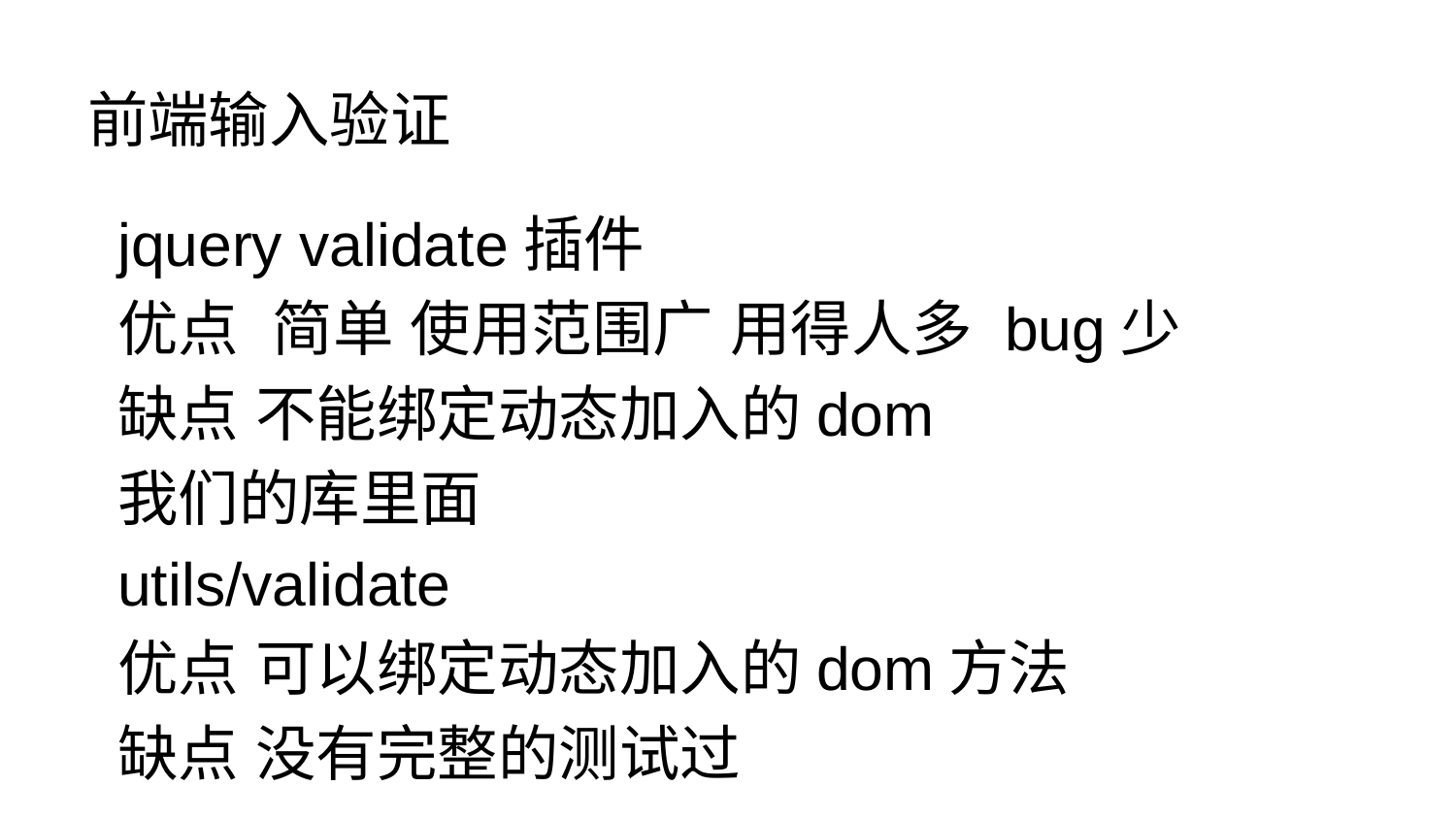

# 前端输入验证
jquery validate插件
优点  简单 使用范围广 用得人多 bug少
缺点 不能绑定动态加入的dom
我们的库里面
utils/validate
优点 可以绑定动态加入的dom方法
缺点 没有完整的测试过